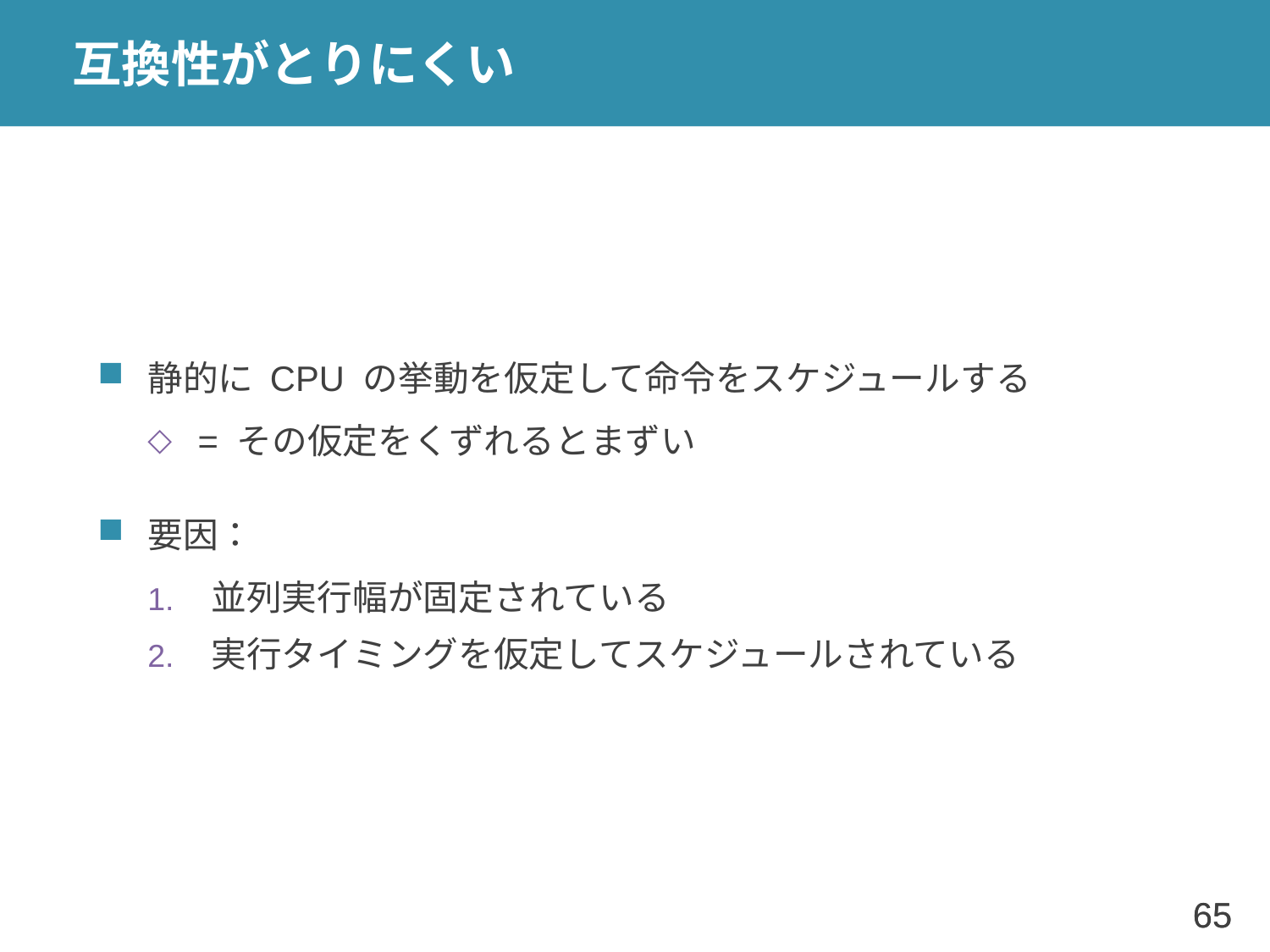

# 互換性がとりにくい
静的に CPU の挙動を仮定して命令をスケジュールする
= その仮定をくずれるとまずい
要因：
並列実行幅が固定されている
実行タイミングを仮定してスケジュールされている